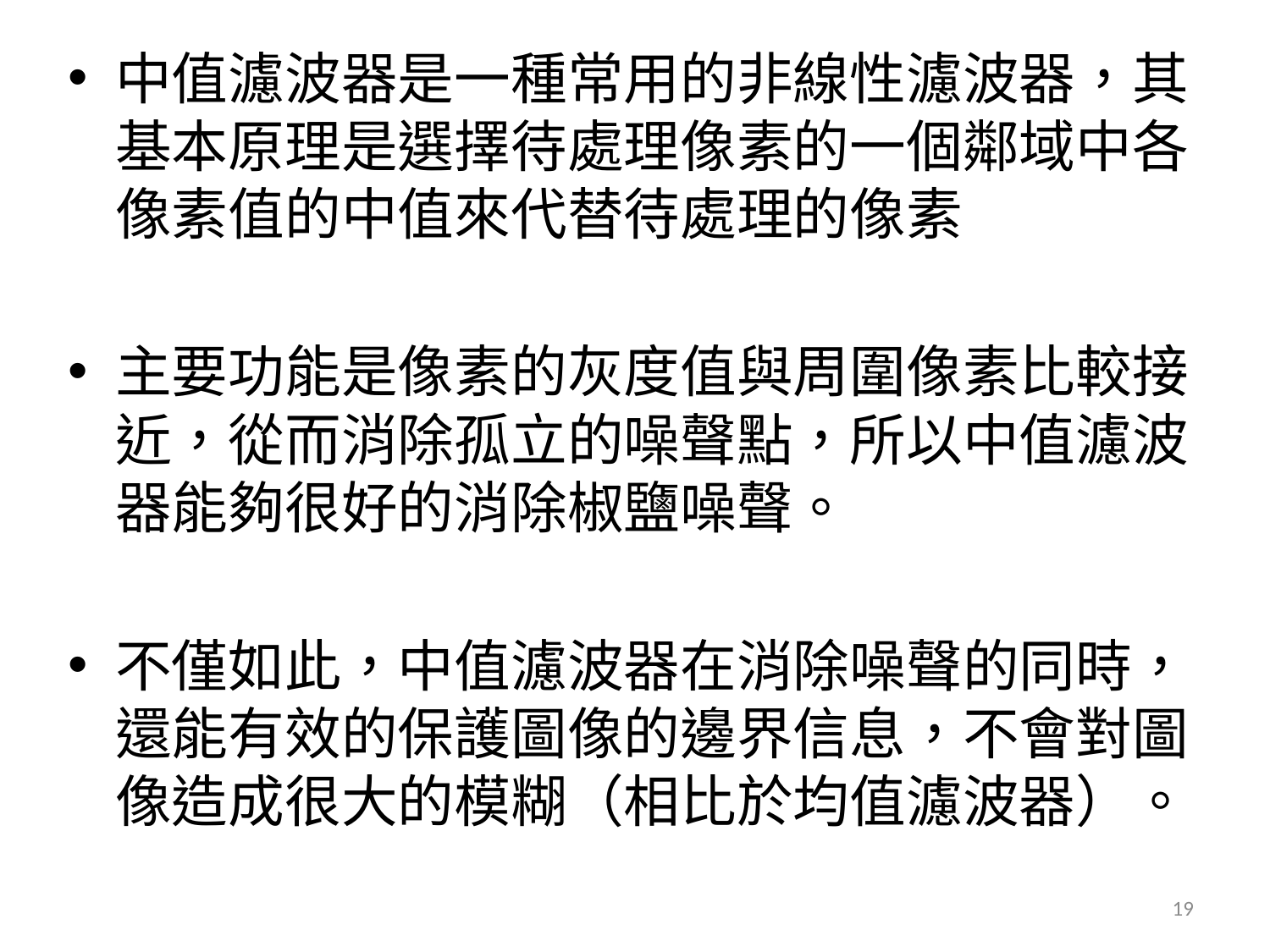

中值濾波器是一種常用的非線性濾波器，其基本原理是選擇待處理像素的一個鄰域中各像素值的中值來代替待處理的像素

主要功能是像素的灰度值與周圍像素比較接近，從而消除孤立的噪聲點，所以中值濾波器能夠很好的消除椒鹽噪聲。

不僅如此，中值濾波器在消除噪聲的同時，還能有效的保護圖像的邊界信息，不會對圖像造成很大的模糊（相比於均值濾波器）。
19